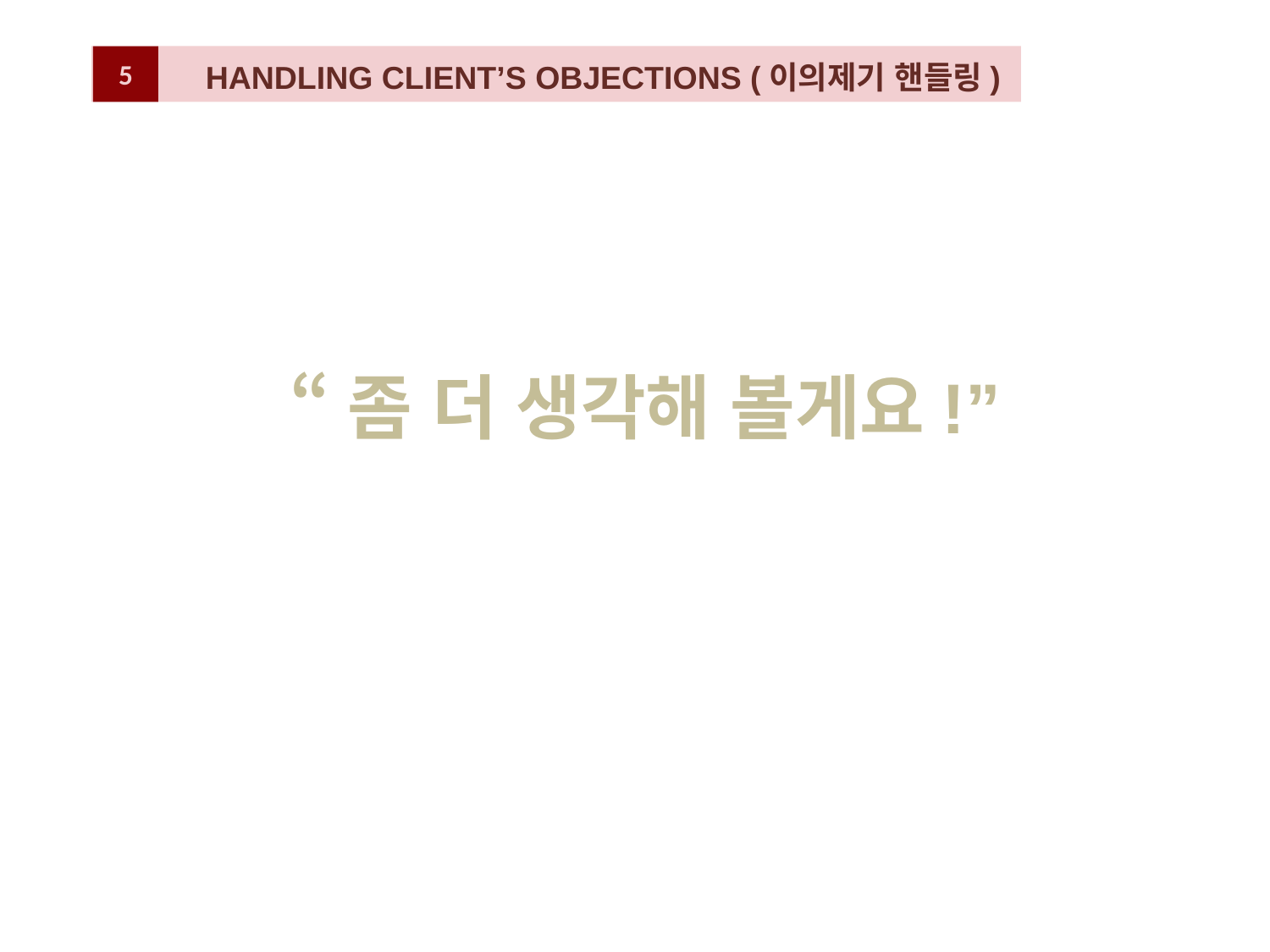

HANDLING CLIENT’S OBJECTIONS (이의제기 핸들링)

5
“좀 더 생각해 볼게요!”